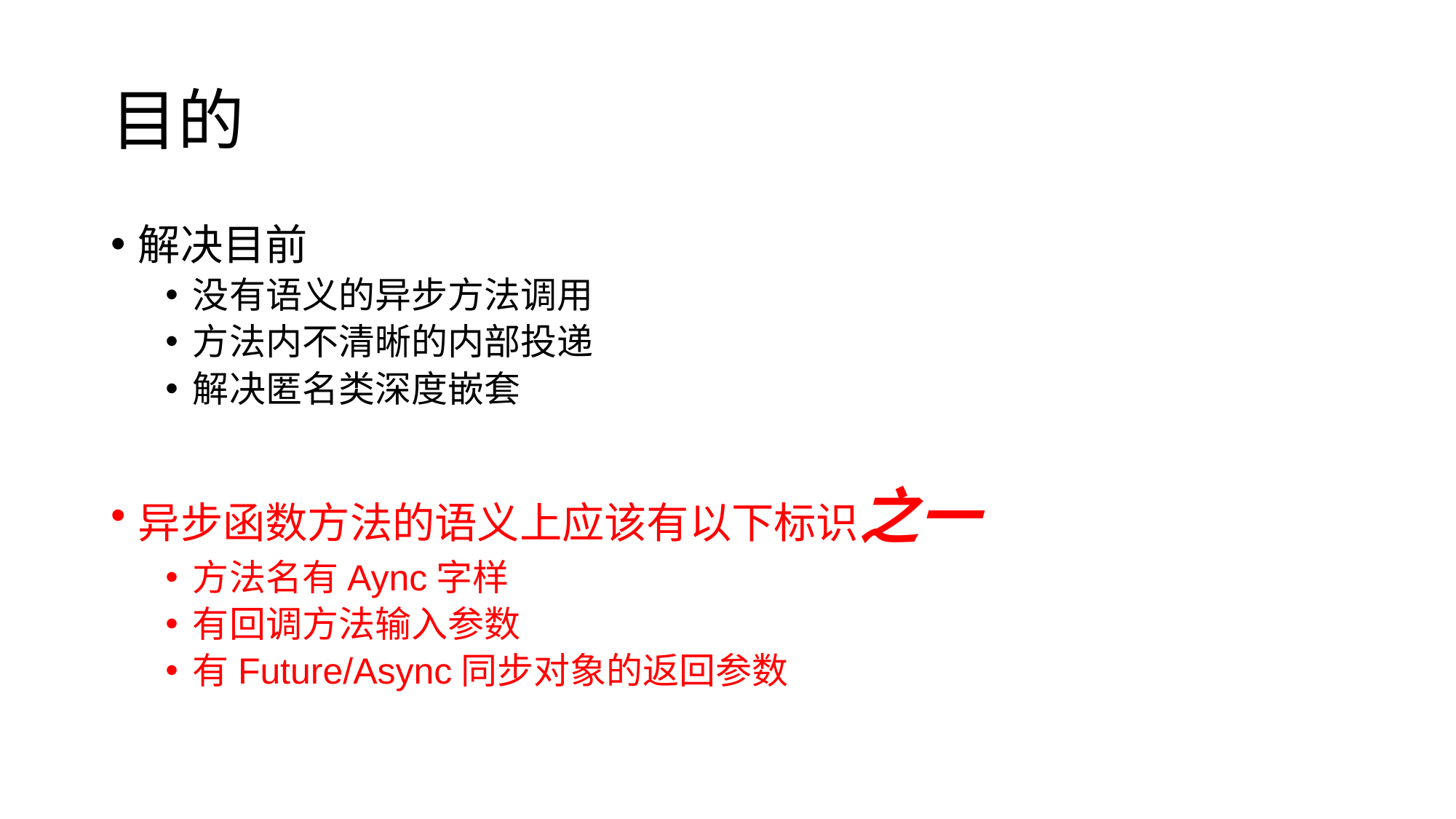

# 目的
解决目前
没有语义的异步方法调用
方法内不清晰的内部投递
解决匿名类深度嵌套

异步函数方法的语义上应该有以下标识之一
方法名有Aync字样
有回调方法输入参数
有Future/Async同步对象的返回参数